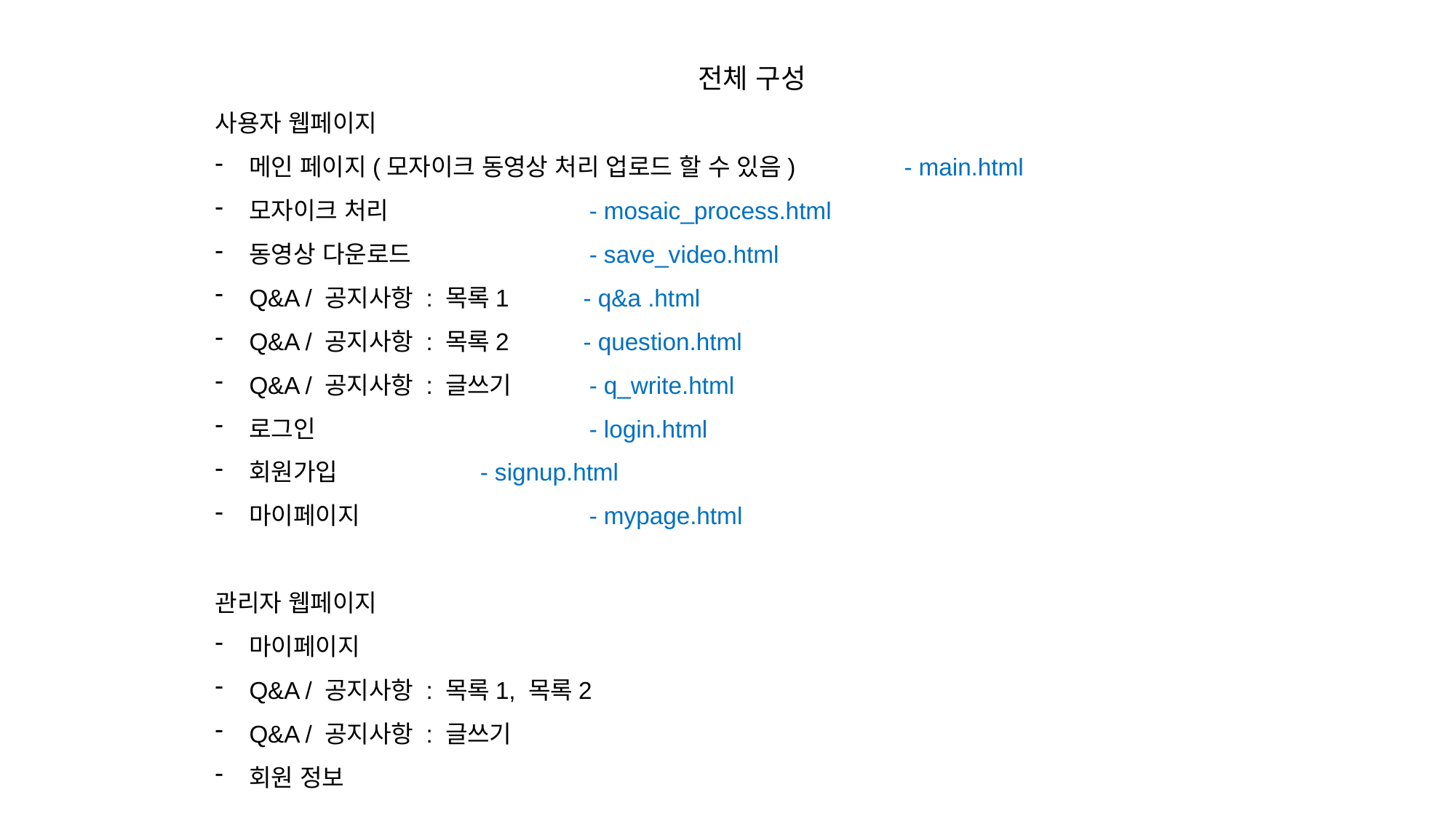

전체 구성
사용자 웹페이지
메인 페이지(모자이크 동영상 처리 업로드 할 수 있음) 	- main.html
모자이크 처리		 - mosaic_process.html
동영상 다운로드		 - save_video.html
Q&A / 공지사항 : 목록1	 - q&a .html
Q&A / 공지사항 : 목록2	 - question.html
Q&A / 공지사항 : 글쓰기	 - q_write.html
로그인			 - login.html
회원가입		 - signup.html
마이페이지		 - mypage.html

관리자 웹페이지
마이페이지
Q&A / 공지사항 : 목록1, 목록2
Q&A / 공지사항 : 글쓰기
회원 정보